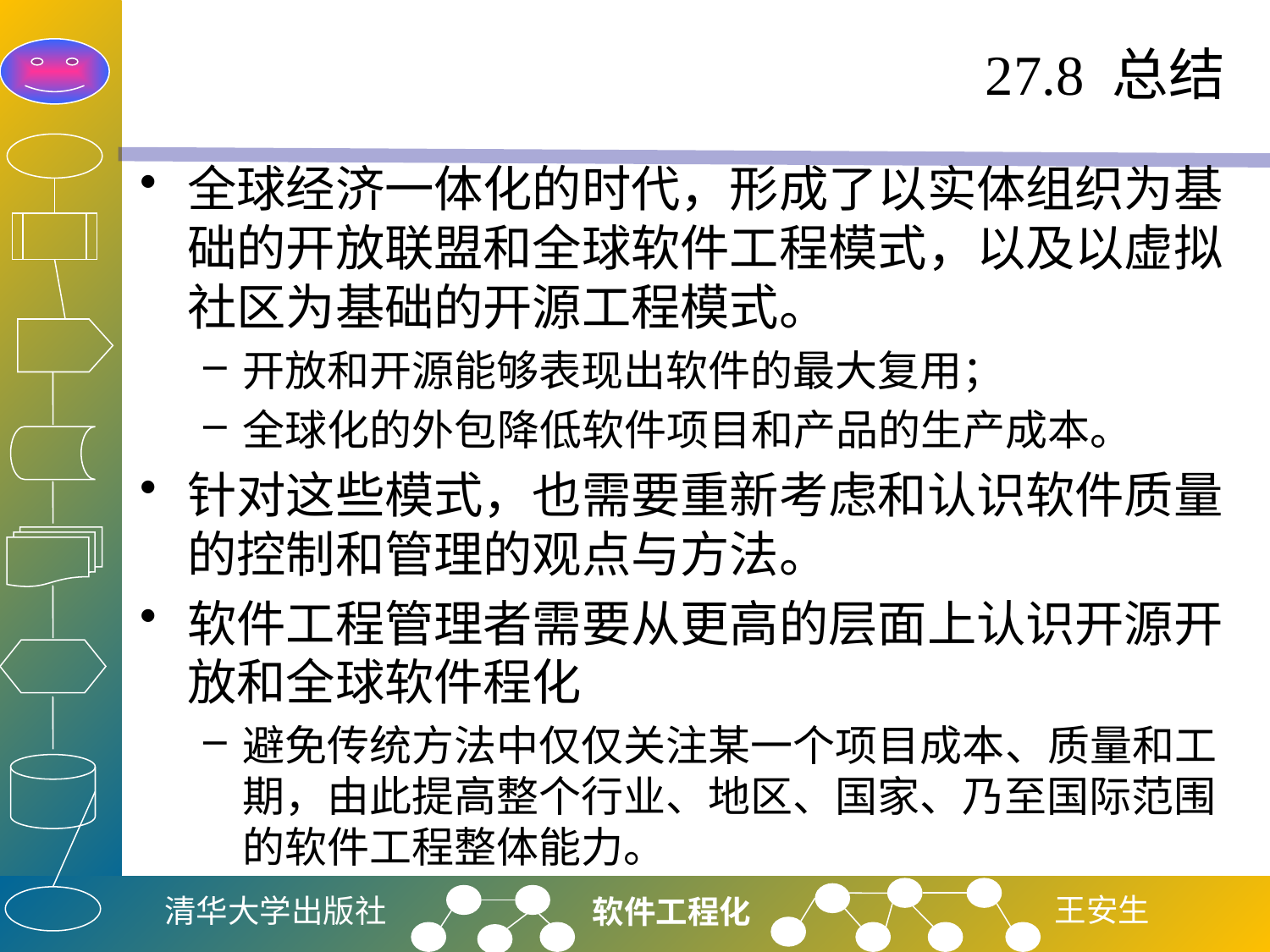

# 27.8 总结
全球经济一体化的时代，形成了以实体组织为基础的开放联盟和全球软件工程模式，以及以虚拟社区为基础的开源工程模式。
开放和开源能够表现出软件的最大复用；
全球化的外包降低软件项目和产品的生产成本。
针对这些模式，也需要重新考虑和认识软件质量的控制和管理的观点与方法。
软件工程管理者需要从更高的层面上认识开源开放和全球软件程化
避免传统方法中仅仅关注某一个项目成本、质量和工期，由此提高整个行业、地区、国家、乃至国际范围的软件工程整体能力。